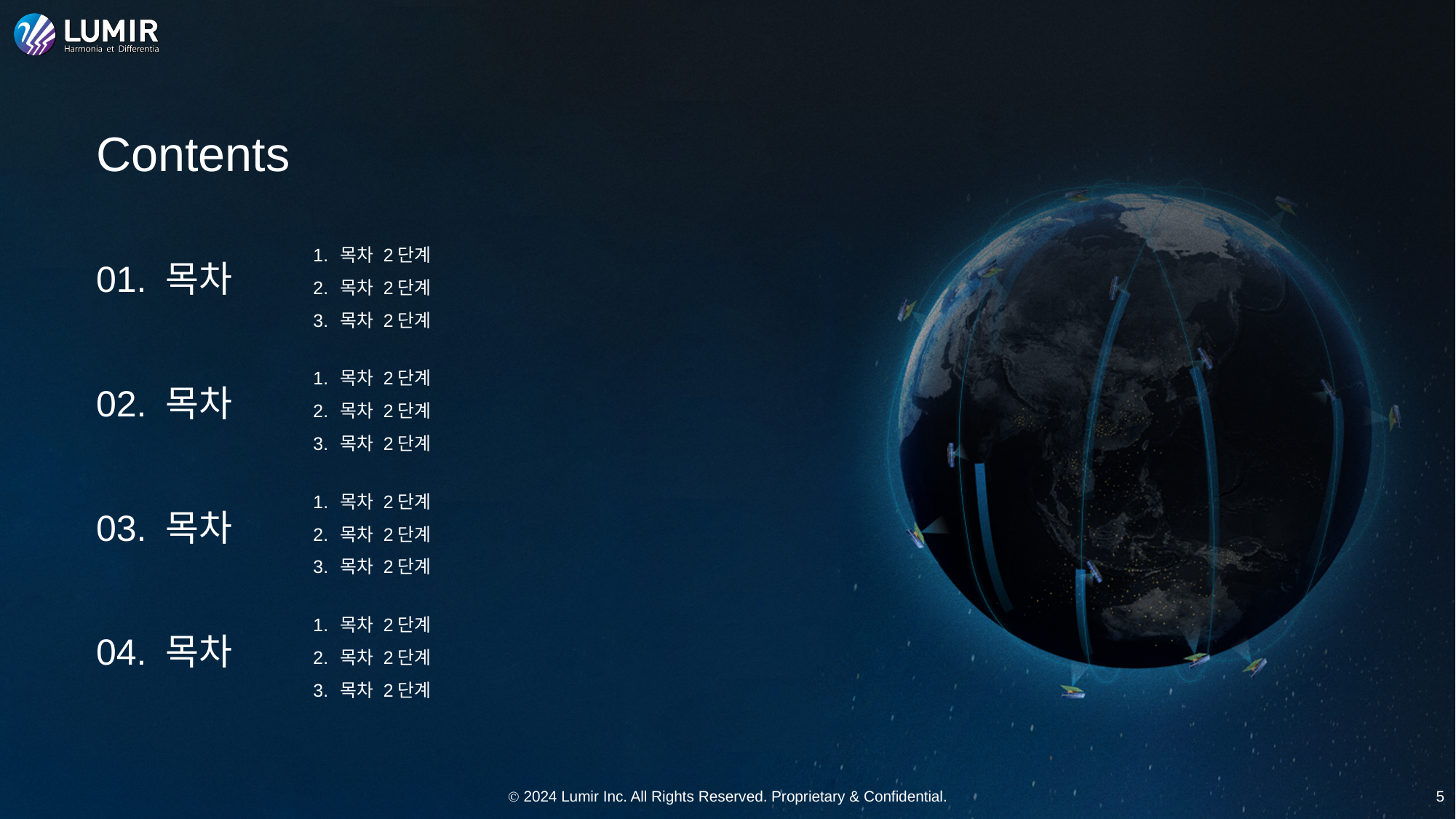

# Contents
01. 목차
02. 목차
03. 목차
04. 목차
목차 2단계
목차 2단계
목차 2단계
목차 2단계
목차 2단계
목차 2단계
목차 2단계
목차 2단계
목차 2단계
목차 2단계
목차 2단계
목차 2단계